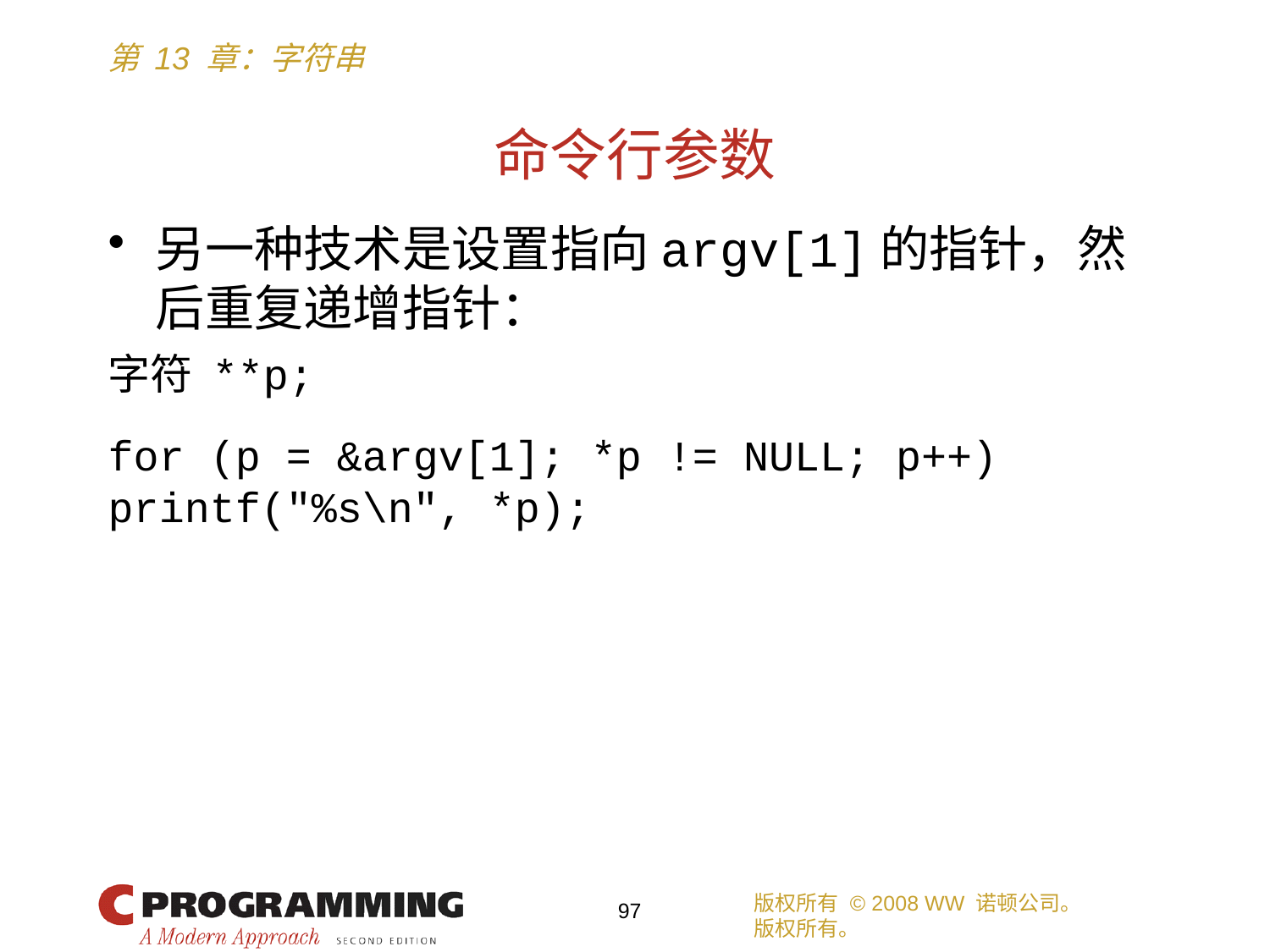

# 命令行参数
另一种技术是设置指向argv[1]的指针，然后重复递增指针：
字符 **p;

for (p = &argv[1]; *p != NULL; p++)
printf("%s\n", *p);
版权所有 © 2008 WW 诺顿公司。
版权所有。
97